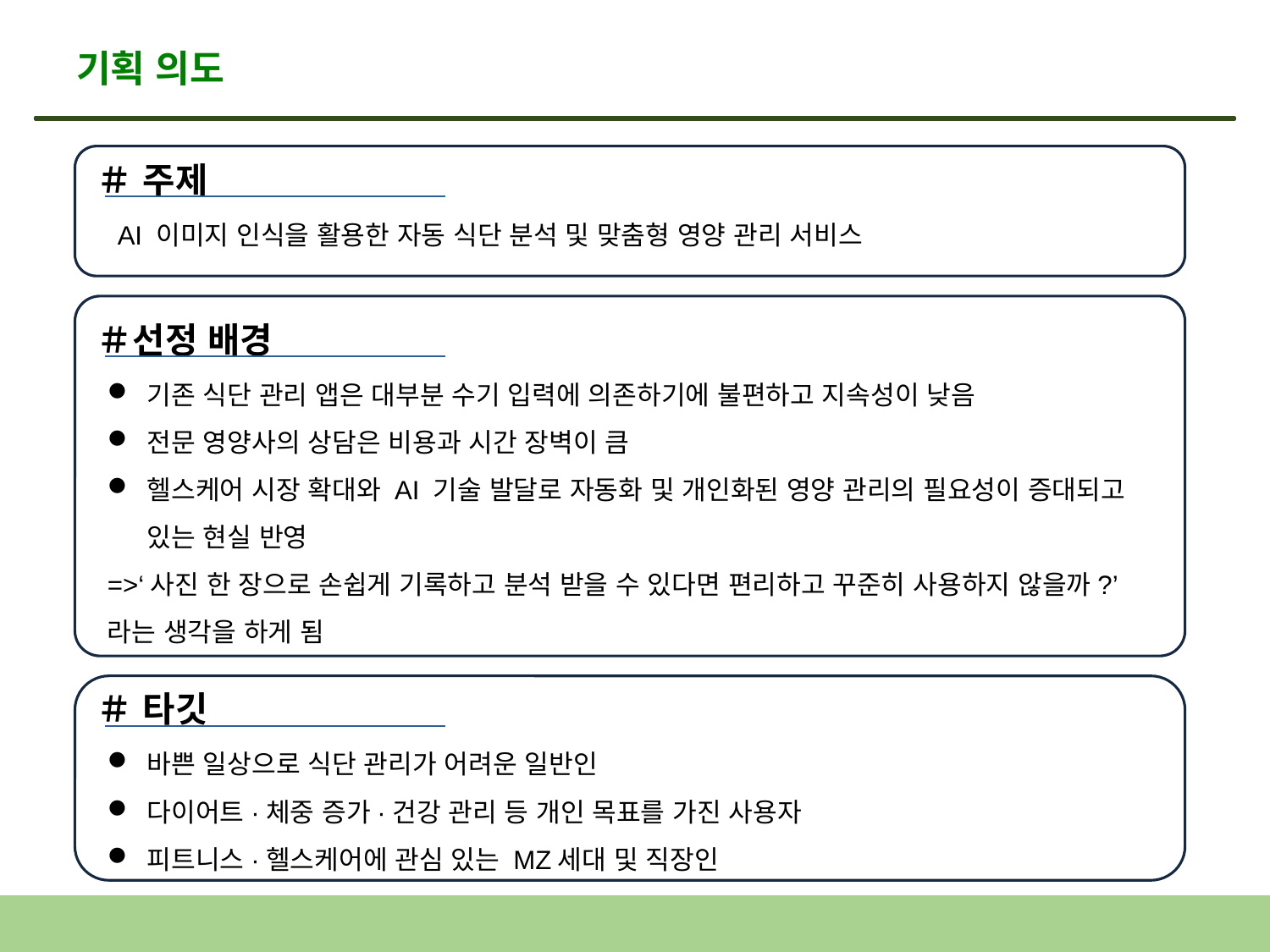

# 기획 의도
＃ 주제

AI 이미지 인식을 활용한 자동 식단 분석 및 맞춤형 영양 관리 서비스
＃선정 배경

기존 식단 관리 앱은 대부분 수기 입력에 의존하기에 불편하고 지속성이 낮음
전문 영양사의 상담은 비용과 시간 장벽이 큼
헬스케어 시장 확대와 AI 기술 발달로 자동화 및 개인화된 영양 관리의 필요성이 증대되고 있는 현실 반영
=>‘사진 한 장으로 손쉽게 기록하고 분석 받을 수 있다면 편리하고 꾸준히 사용하지 않을까?’ 라는 생각을 하게 됨
＃ 타깃

바쁜 일상으로 식단 관리가 어려운 일반인
다이어트·체중 증가·건강 관리 등 개인 목표를 가진 사용자
피트니스·헬스케어에 관심 있는 MZ세대 및 직장인